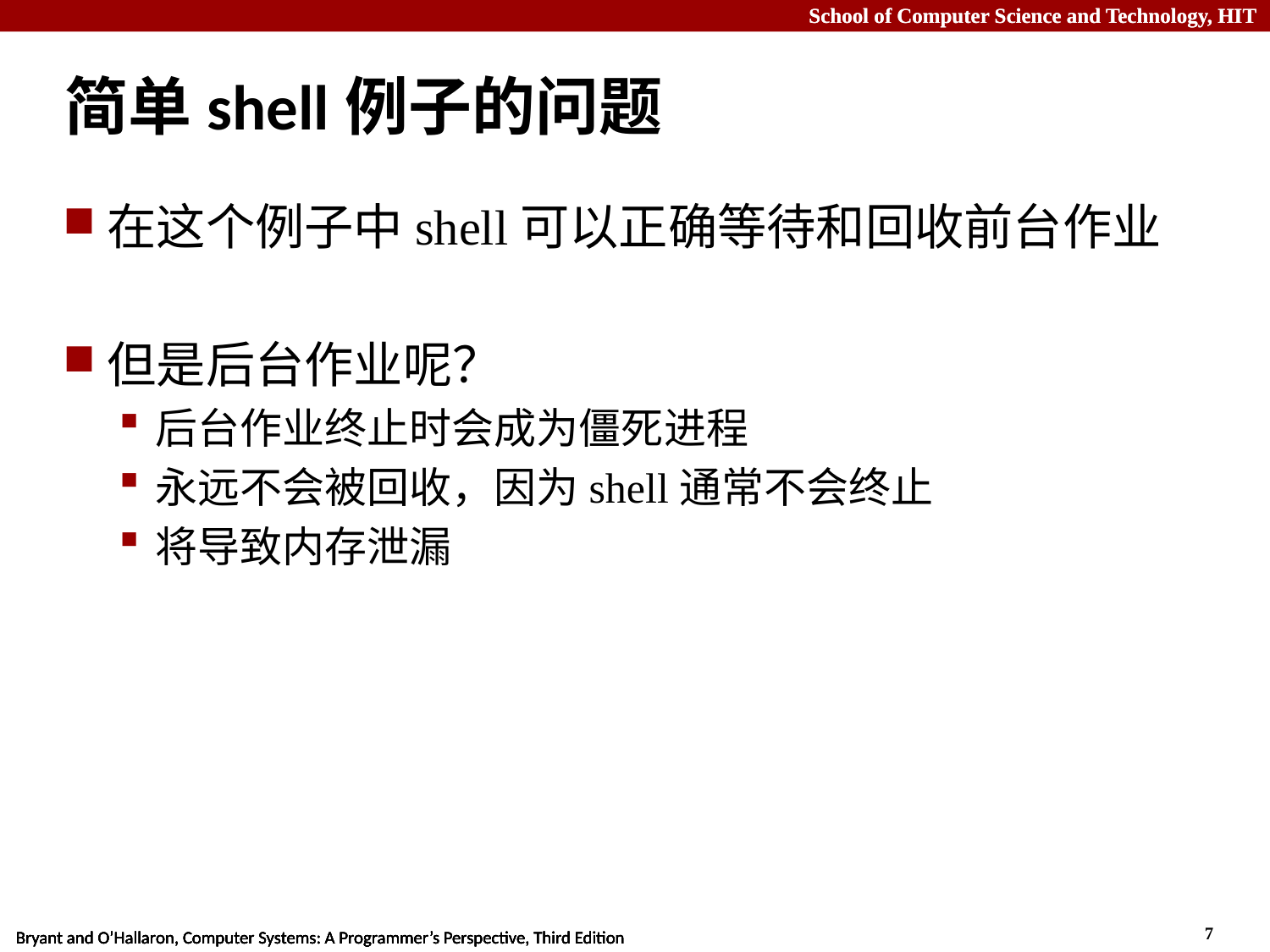

# 简单shell例子的问题
在这个例子中shell可以正确等待和回收前台作业

但是后台作业呢？
后台作业终止时会成为僵死进程
永远不会被回收，因为shell通常不会终止
将导致内存泄漏